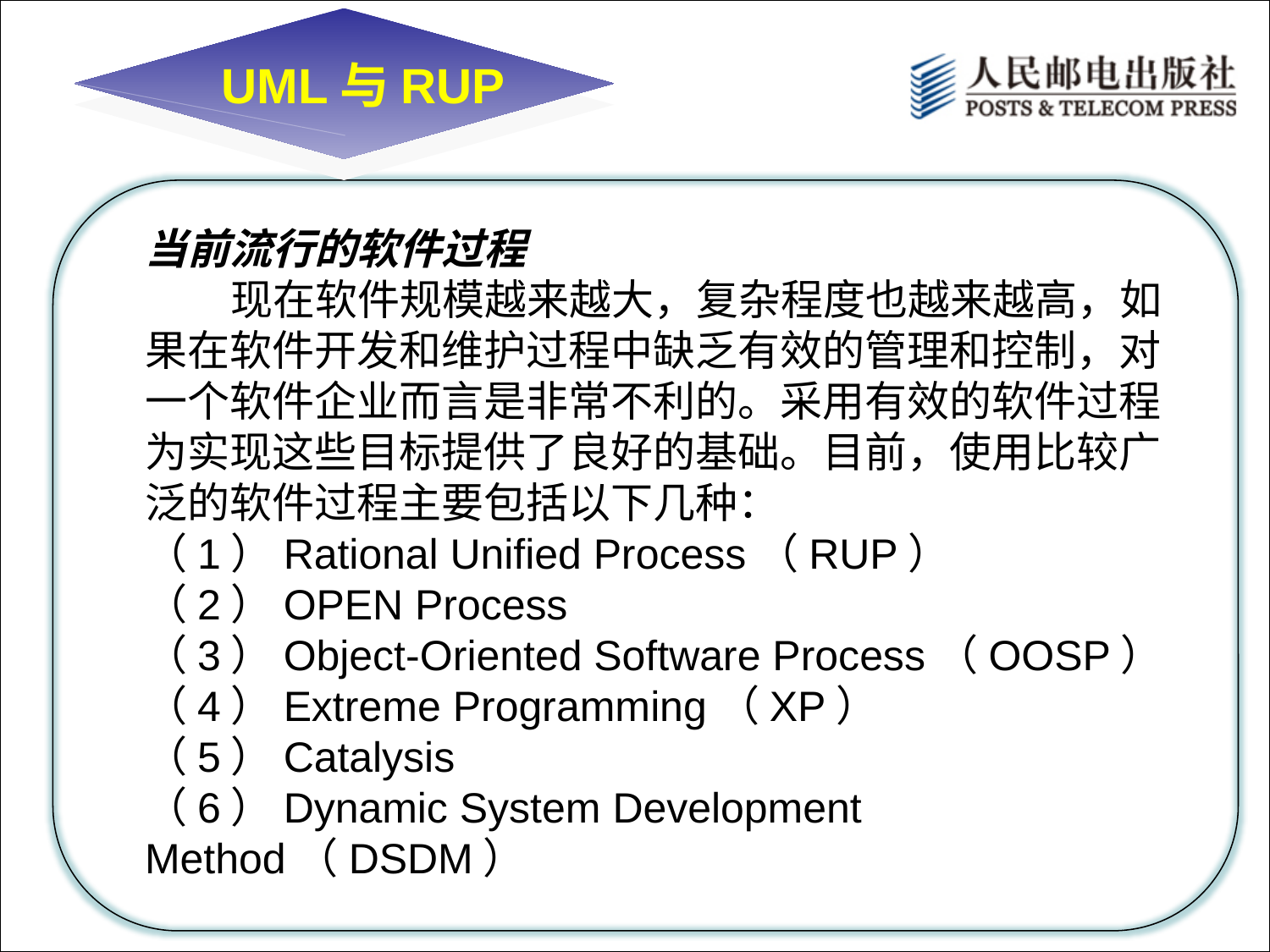

UML与RUP

当前流行的软件过程
        现在软件规模越来越大，复杂程度也越来越高，如果在软件开发和维护过程中缺乏有效的管理和控制，对一个软件企业而言是非常不利的。采用有效的软件过程为实现这些目标提供了良好的基础。目前，使用比较广泛的软件过程主要包括以下几种：
（1）Rational Unified Process（RUP）
（2）OPEN Process
（3）Object-Oriented Software Process（OOSP）
（4）Extreme Programming（XP）
（5）Catalysis
（6）Dynamic System Development Method（DSDM）